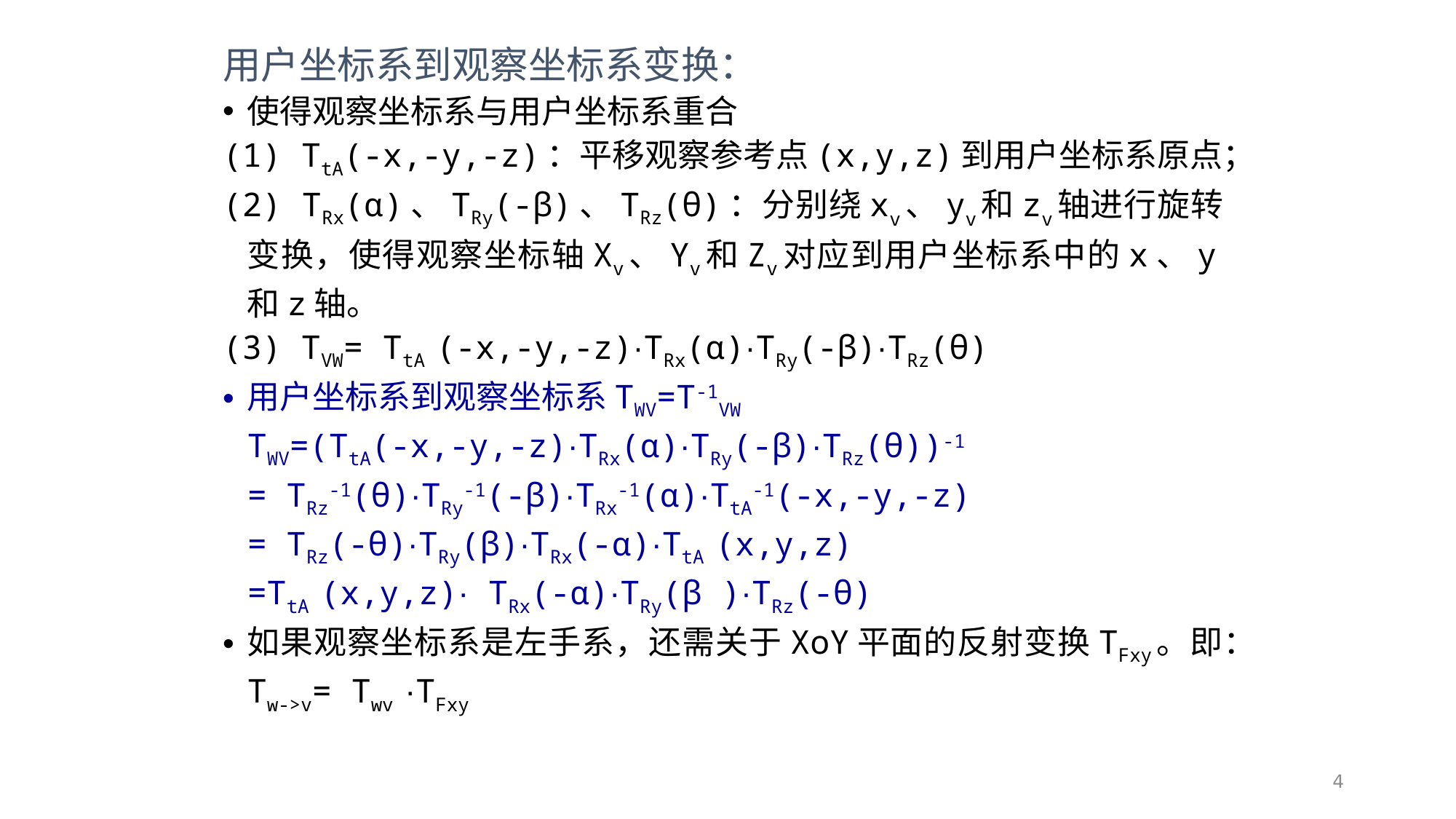

用户坐标系到观察坐标系变换：
使得观察坐标系与用户坐标系重合
(1) TtA(-x,-y,-z)：平移观察参考点(x,y,z)到用户坐标系原点；
(2) TRx(α)、TRy(-β)、TRz(θ)：分别绕xv、yv和zv轴进行旋转变换，使得观察坐标轴Xv、Yv和Zv对应到用户坐标系中的x、y和z轴。
(3) TVW= TtA (-x,-y,-z)·TRx(α)·TRy(-β)·TRz(θ)
用户坐标系到观察坐标系TWV=T-1VW
	TWV=(TtA(-x,-y,-z)·TRx(α)·TRy(-β)·TRz(θ))-1
		= TRz-1(θ)·TRy-1(-β)·TRx-1(α)·TtA-1(-x,-y,-z)
		= TRz(-θ)·TRy(β)·TRx(-α)·TtA (x,y,z)
		=TtA (x,y,z)· TRx(-α)·TRy(β )·TRz(-θ)
如果观察坐标系是左手系，还需关于XoY平面的反射变换TFxy。即：Tw->v= Twv ·TFxy
4